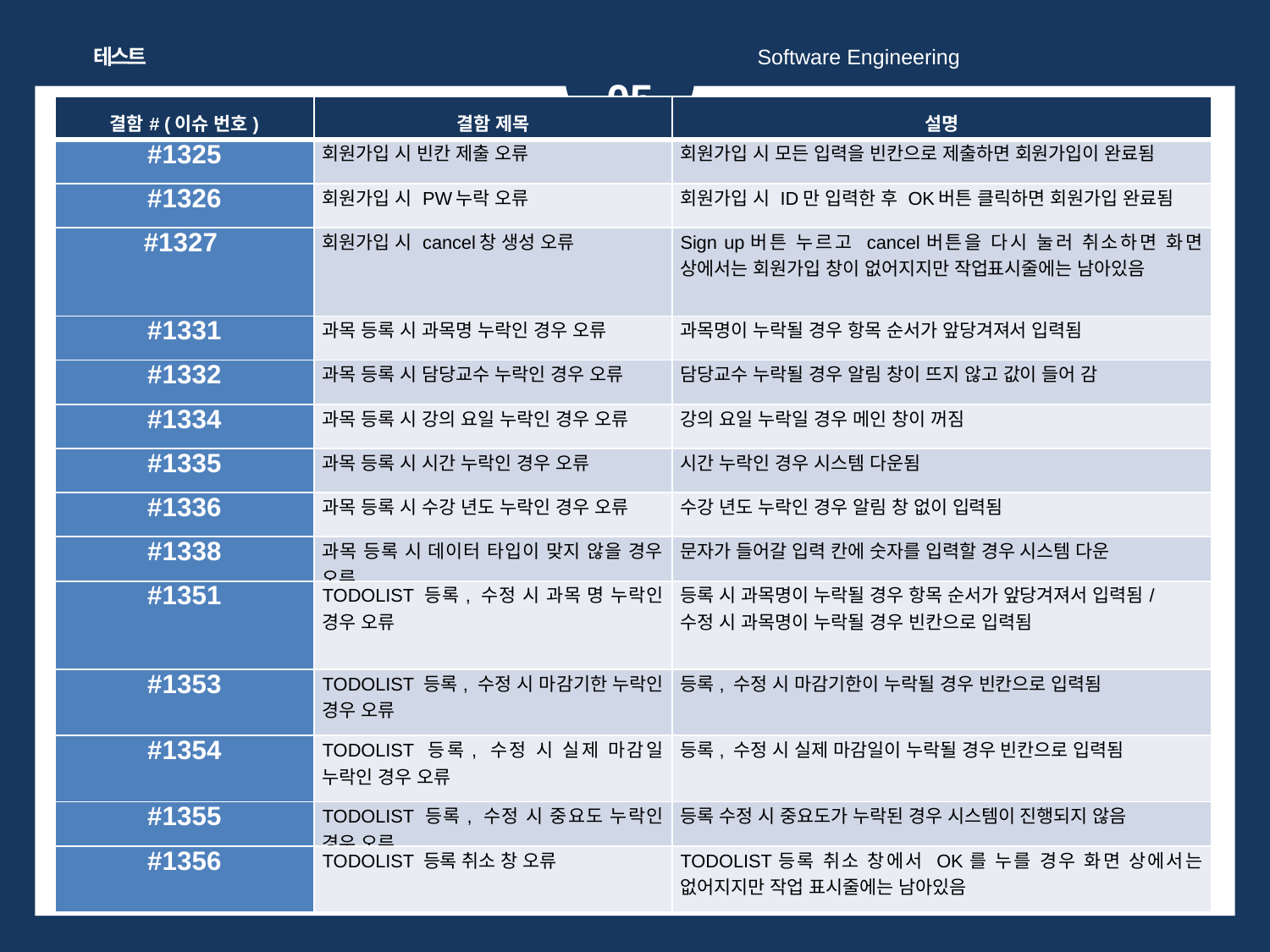

테스트
Software Engineering

05

| 결함# (이슈 번호) | 결함 제목 | 설명 |
| --- | --- | --- |
| #1325 | 회원가입 시 빈칸 제출 오류 | 회원가입 시 모든 입력을 빈칸으로 제출하면 회원가입이 완료됨 |
| #1326 | 회원가입 시 PW누락 오류 | 회원가입 시 ID만 입력한 후 OK버튼 클릭하면 회원가입 완료됨 |
| #1327 | 회원가입 시 cancel창 생성 오류 | Sign up버튼 누르고 cancel버튼을 다시 눌러 취소하면 화면 상에서는 회원가입 창이 없어지지만 작업표시줄에는 남아있음 |
| #1331 | 과목 등록 시 과목명 누락인 경우 오류 | 과목명이 누락될 경우 항목 순서가 앞당겨져서 입력됨 |
| #1332 | 과목 등록 시 담당교수 누락인 경우 오류 | 담당교수 누락될 경우 알림 창이 뜨지 않고 값이 들어 감 |
| #1334 | 과목 등록 시 강의 요일 누락인 경우 오류 | 강의 요일 누락일 경우 메인 창이 꺼짐 |
| #1335 | 과목 등록 시 시간 누락인 경우 오류 | 시간 누락인 경우 시스템 다운됨 |
| #1336 | 과목 등록 시 수강 년도 누락인 경우 오류 | 수강 년도 누락인 경우 알림 창 없이 입력됨 |
| #1338 | 과목 등록 시 데이터 타입이 맞지 않을 경우 오류 | 문자가 들어갈 입력 칸에 숫자를 입력할 경우 시스템 다운 |
| #1351 | TODOLIST 등록, 수정 시 과목 명 누락인 경우 오류 | 등록 시 과목명이 누락될 경우 항목 순서가 앞당겨져서 입력됨/ 수정 시 과목명이 누락될 경우 빈칸으로 입력됨 |
| #1353 | TODOLIST 등록, 수정 시 마감기한 누락인 경우 오류 | 등록, 수정 시 마감기한이 누락될 경우 빈칸으로 입력됨 |
| #1354 | TODOLIST 등록, 수정 시 실제 마감일 누락인 경우 오류 | 등록, 수정 시 실제 마감일이 누락될 경우 빈칸으로 입력됨 |
| #1355 | TODOLIST 등록, 수정 시 중요도 누락인 경우 오류 | 등록 수정 시 중요도가 누락된 경우 시스템이 진행되지 않음 |
| #1356 | TODOLIST 등록 취소 창 오류 | TODOLIST등록 취소 창에서 OK를 누를 경우 화면 상에서는 없어지지만 작업 표시줄에는 남아있음 |
테스트

결함 리스트